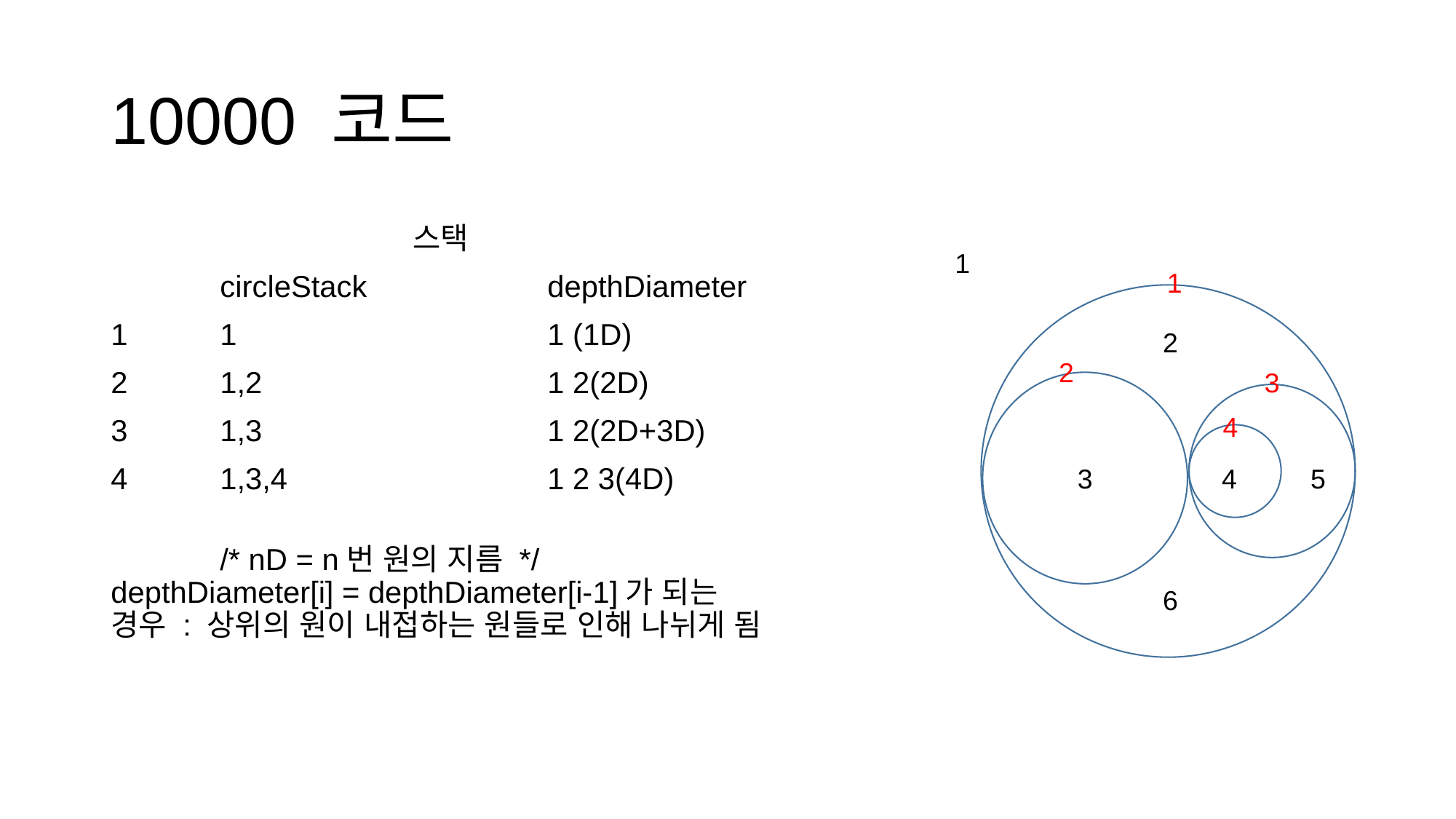

# 10000 코드
스택
	circleStack		depthDiameter
1	1			1 (1D)
2	1,2			1 2(2D)
3	1,3			1 2(2D+3D)
4	1,3,4			1 2 3(4D)
	/* nD = n번 원의 지름 */
depthDiameter[i] = depthDiameter[i-1]가 되는 경우 : 상위의 원이 내접하는 원들로 인해 나뉘게 됨
1

2

3
4
5
6
1
2
3
4